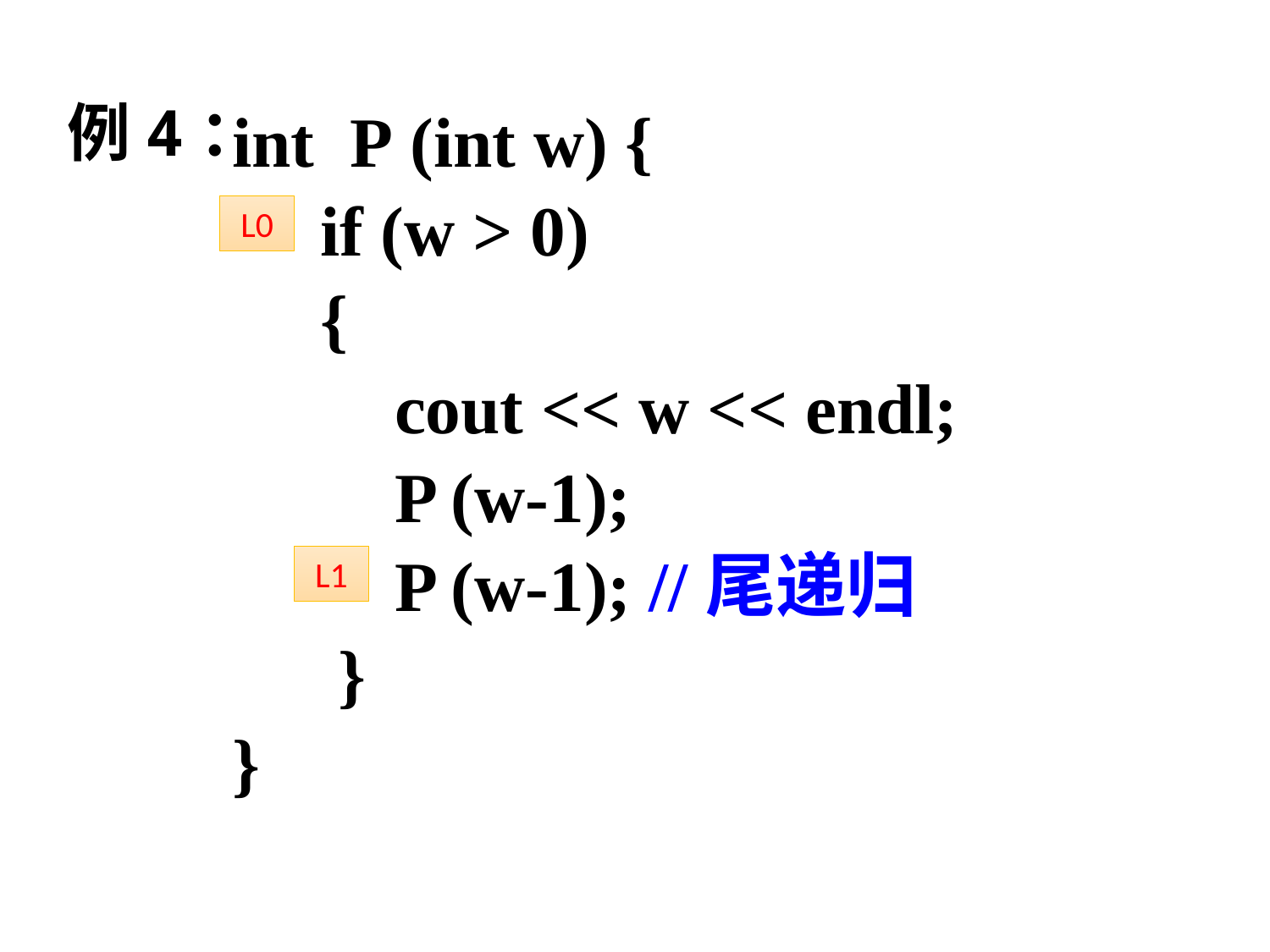

int  P (int w) {
     if (w > 0)
     {
	  cout << w << endl;
	  P (w-1);
	  P (w-1); //尾递归
      }
}
例4：
L0
L1